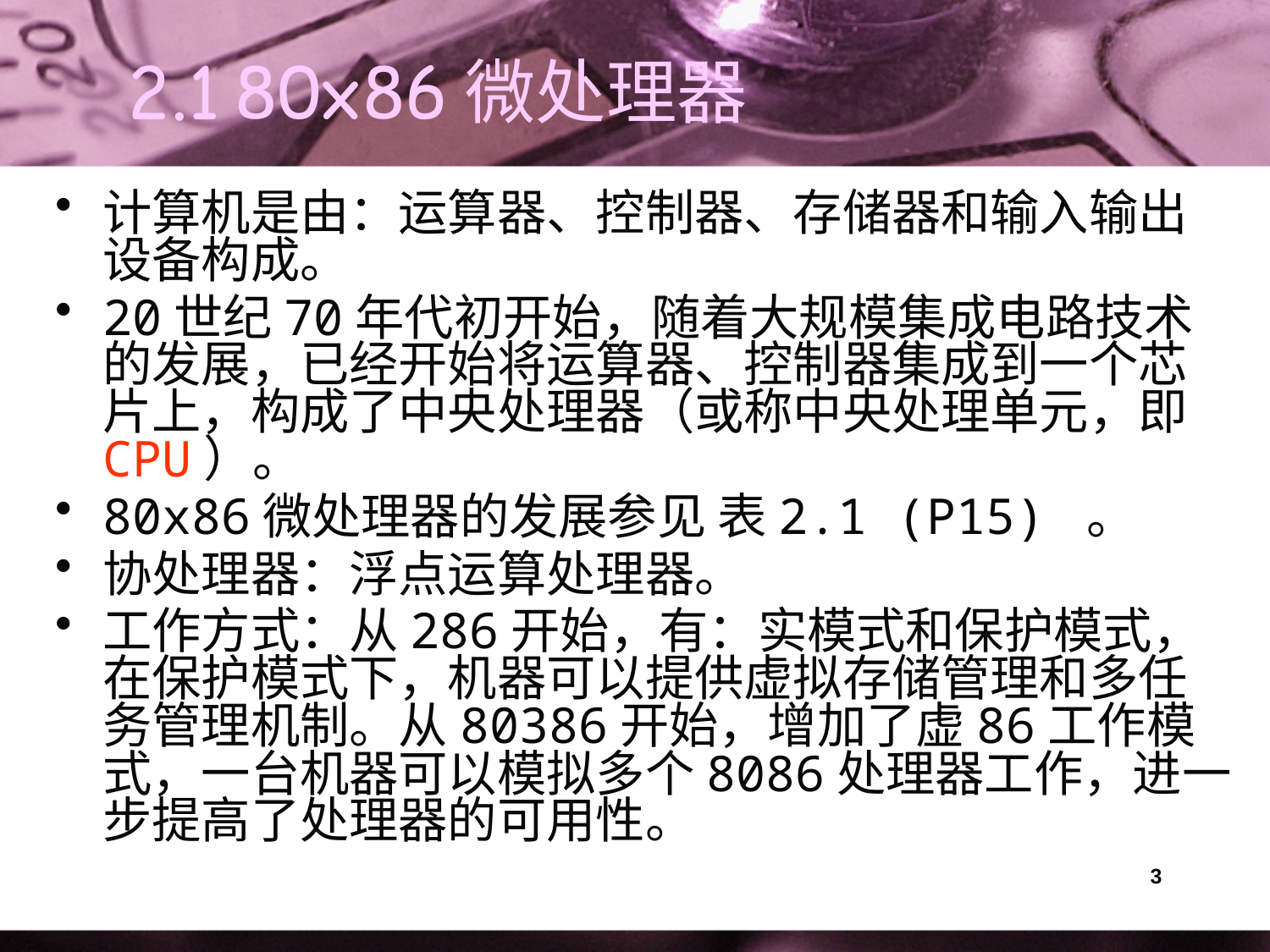

# 2.1	80x86微处理器
计算机是由：运算器、控制器、存储器和输入输出设备构成。
20世纪70年代初开始，随着大规模集成电路技术的发展，已经开始将运算器、控制器集成到一个芯片上，构成了中央处理器（或称中央处理单元，即CPU）。
80x86微处理器的发展参见 表2.1 (P15) 。
协处理器：浮点运算处理器。
工作方式：从286开始，有：实模式和保护模式，在保护模式下，机器可以提供虚拟存储管理和多任务管理机制。从80386开始，增加了虚86工作模式，一台机器可以模拟多个8086处理器工作，进一步提高了处理器的可用性。
3